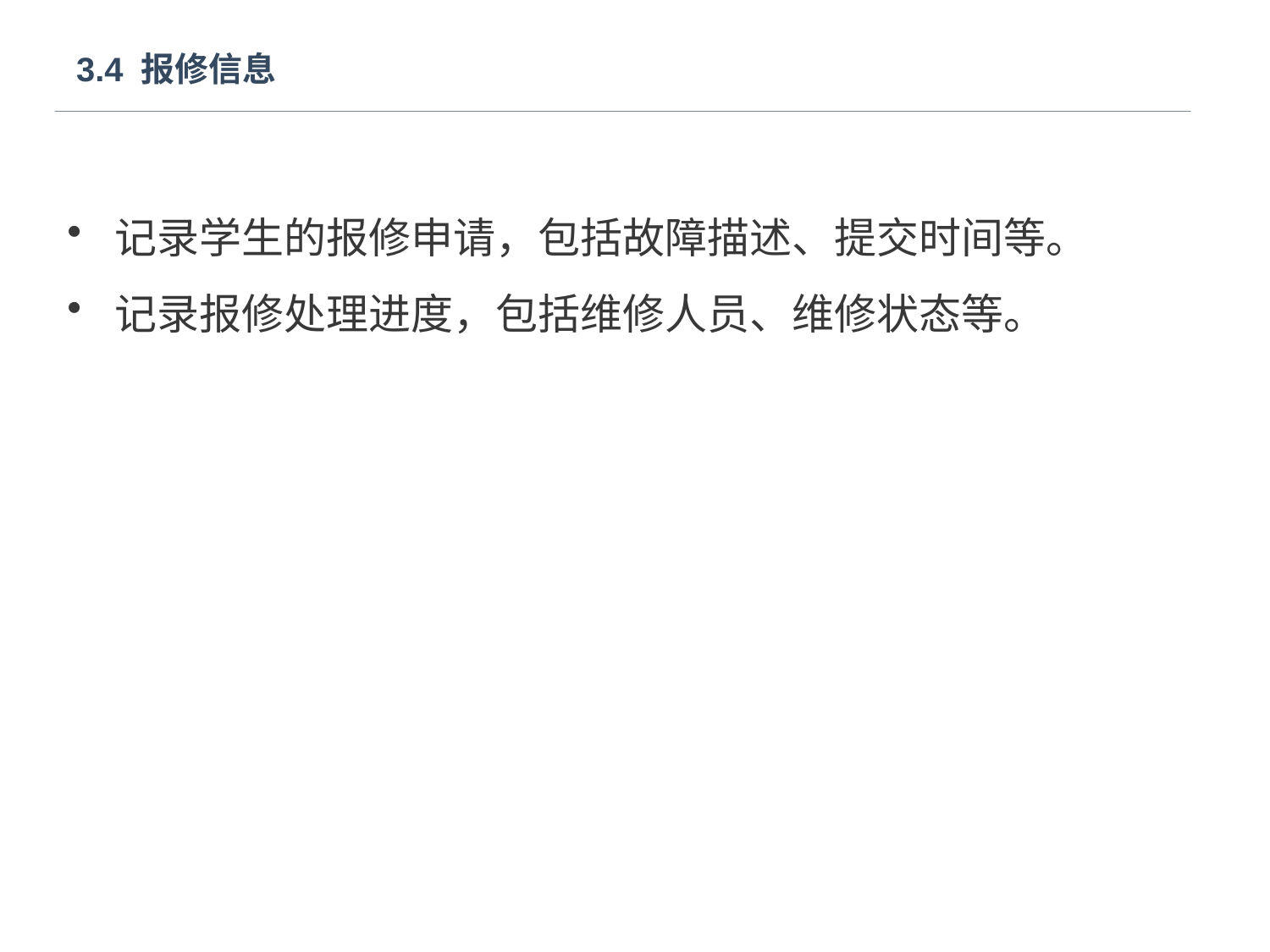

3.4 报修信息

记录学生的报修申请，包括故障描述、提交时间等。
记录报修处理进度，包括维修人员、维修状态等。